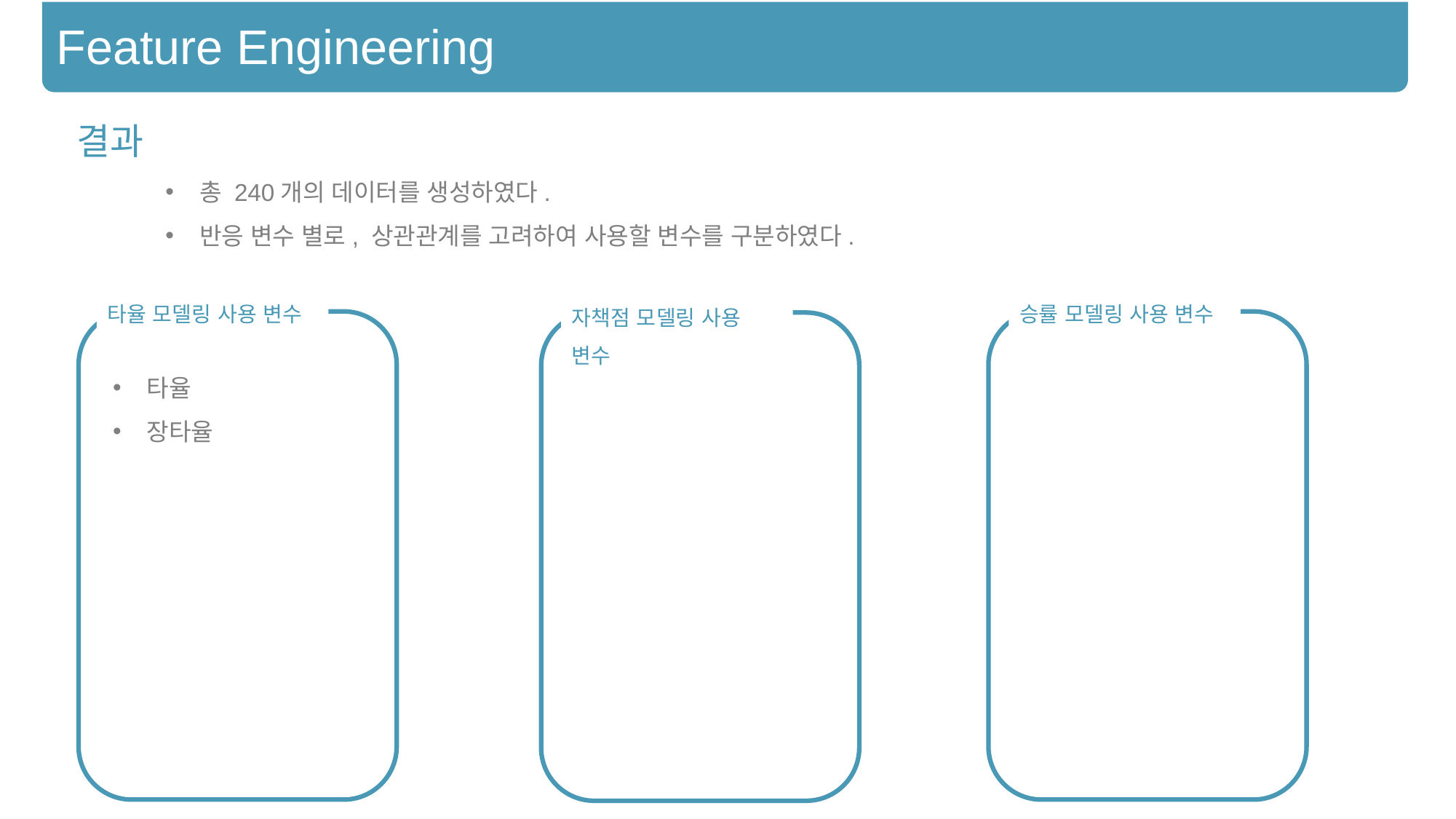

Feature Engineering
결과
총 240개의 데이터를 생성하였다.
반응 변수 별로, 상관관계를 고려하여 사용할 변수를 구분하였다.
승률 모델링 사용 변수
타율 모델링 사용 변수
자책점 모델링 사용 변수

타율
장타율